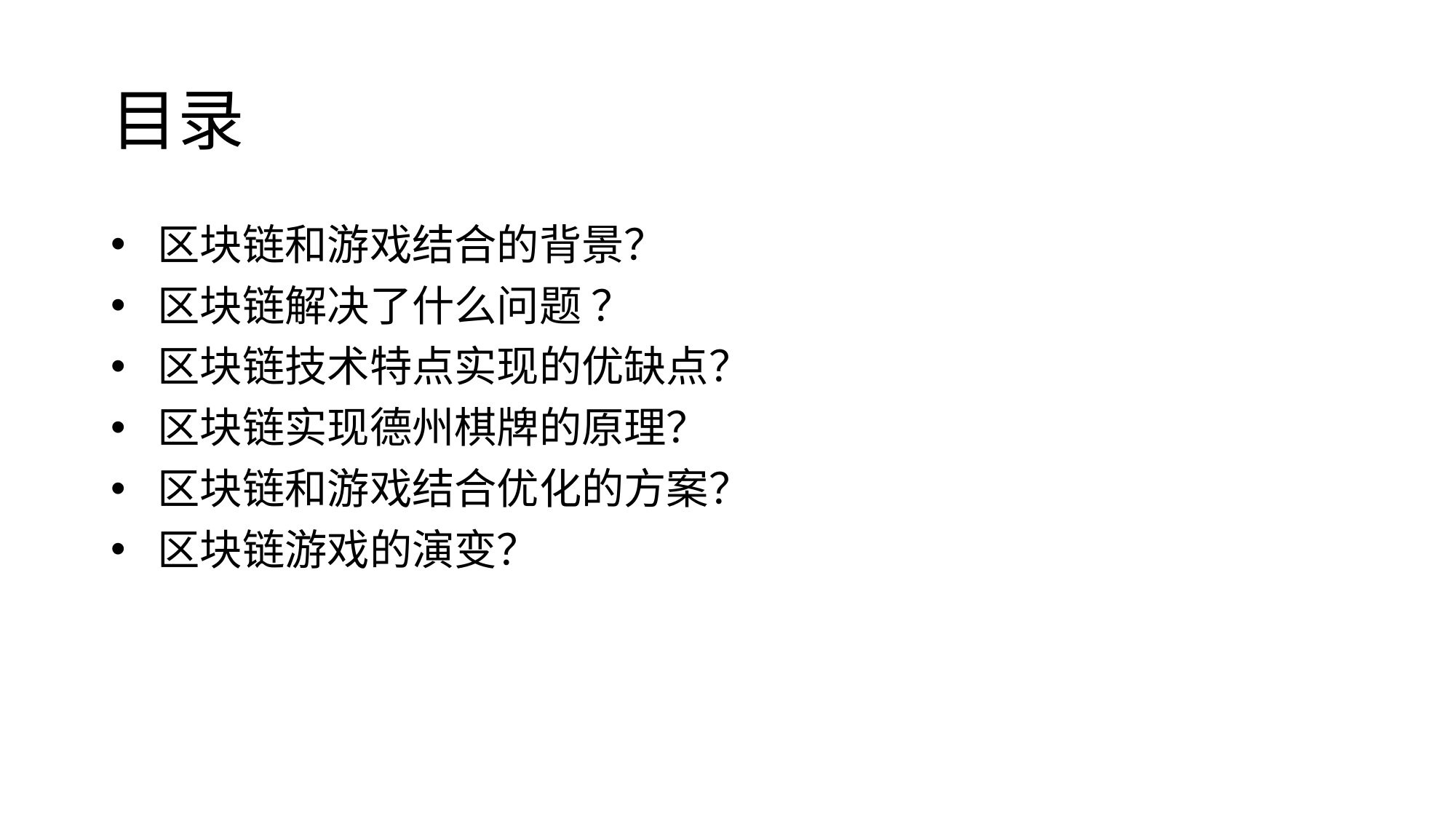

# 目录
 区块链和游戏结合的背景？
 区块链解决了什么问题 ？
 区块链技术特点实现的优缺点？
 区块链实现德州棋牌的原理？
 区块链和游戏结合优化的方案？
 区块链游戏的演变？